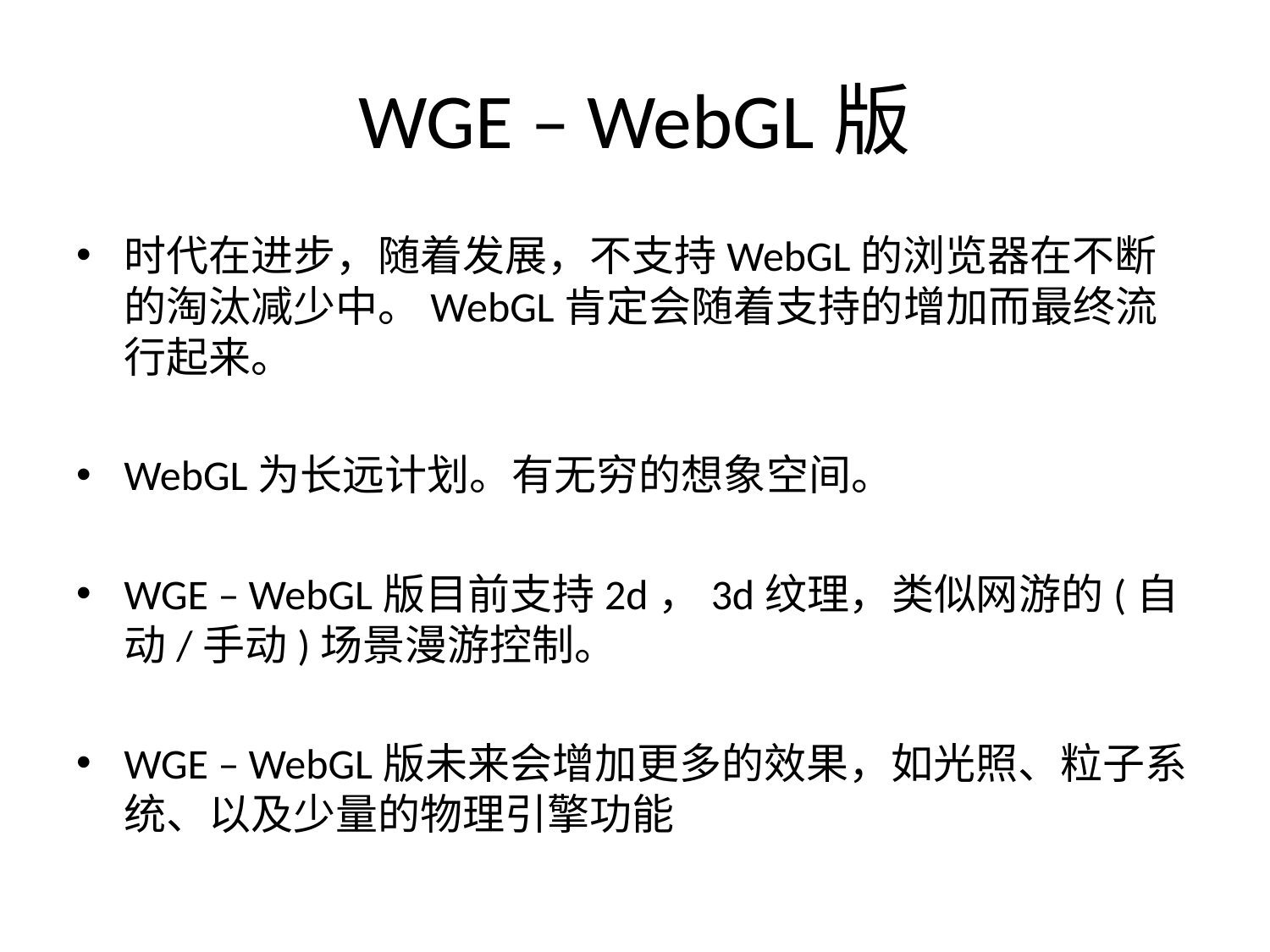

# WGE – WebGL版
时代在进步，随着发展，不支持WebGL的浏览器在不断的淘汰减少中。WebGL肯定会随着支持的增加而最终流行起来。

WebGL为长远计划。有无穷的想象空间。

WGE – WebGL版目前支持2d，3d纹理，类似网游的(自动/手动)场景漫游控制。

WGE – WebGL版未来会增加更多的效果，如光照、粒子系统、以及少量的物理引擎功能